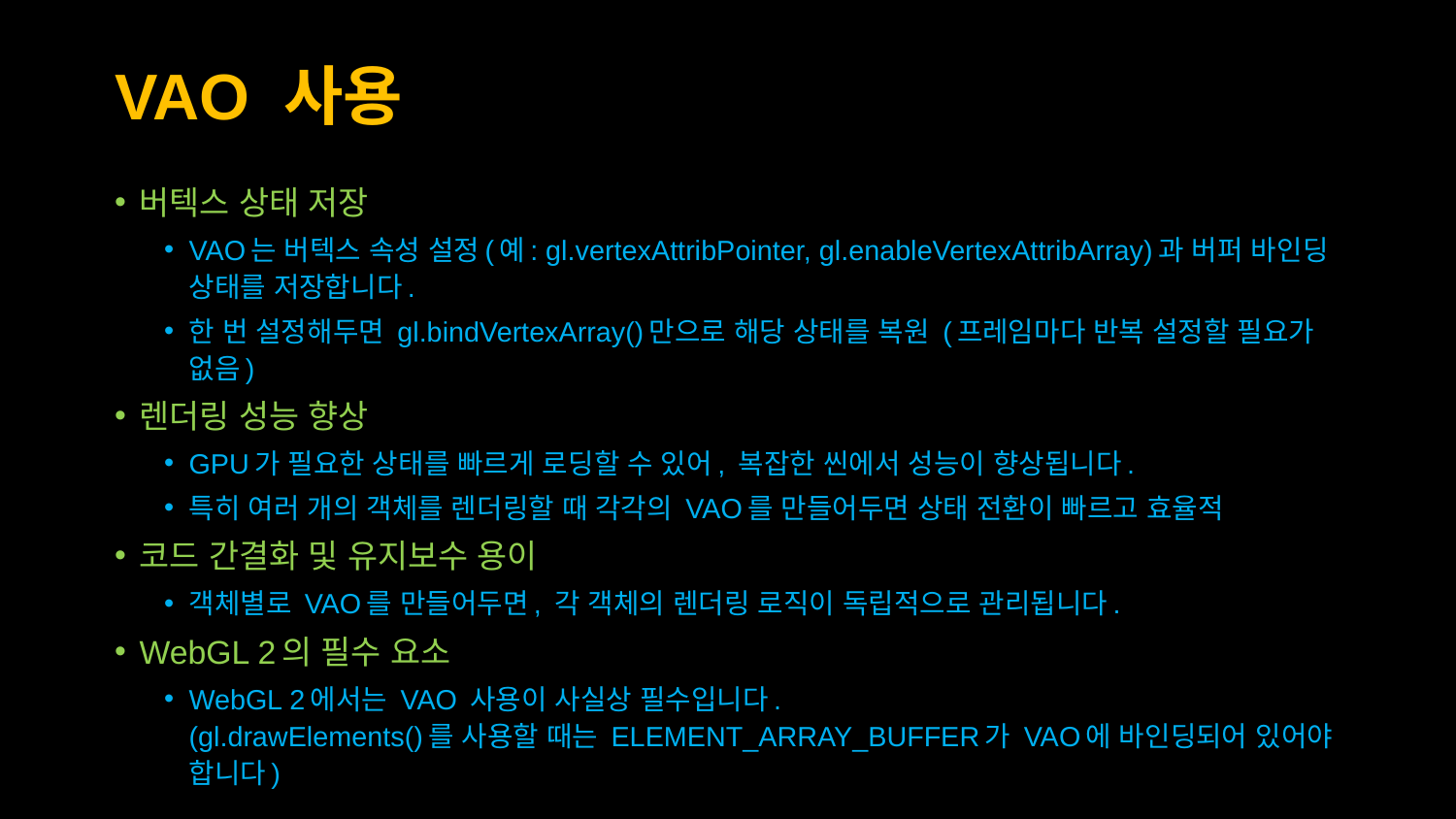

# VAO 사용
버텍스 상태 저장
VAO는 버텍스 속성 설정(예: gl.vertexAttribPointer, gl.enableVertexAttribArray)과 버퍼 바인딩 상태를 저장합니다.
한 번 설정해두면 gl.bindVertexArray()만으로 해당 상태를 복원 (프레임마다 반복 설정할 필요가 없음)
렌더링 성능 향상
GPU가 필요한 상태를 빠르게 로딩할 수 있어, 복잡한 씬에서 성능이 향상됩니다.
특히 여러 개의 객체를 렌더링할 때 각각의 VAO를 만들어두면 상태 전환이 빠르고 효율적
코드 간결화 및 유지보수 용이
객체별로 VAO를 만들어두면, 각 객체의 렌더링 로직이 독립적으로 관리됩니다.
WebGL 2의 필수 요소
WebGL 2에서는 VAO 사용이 사실상 필수입니다.
(gl.drawElements()를 사용할 때는 ELEMENT_ARRAY_BUFFER가 VAO에 바인딩되어 있어야 합니다)